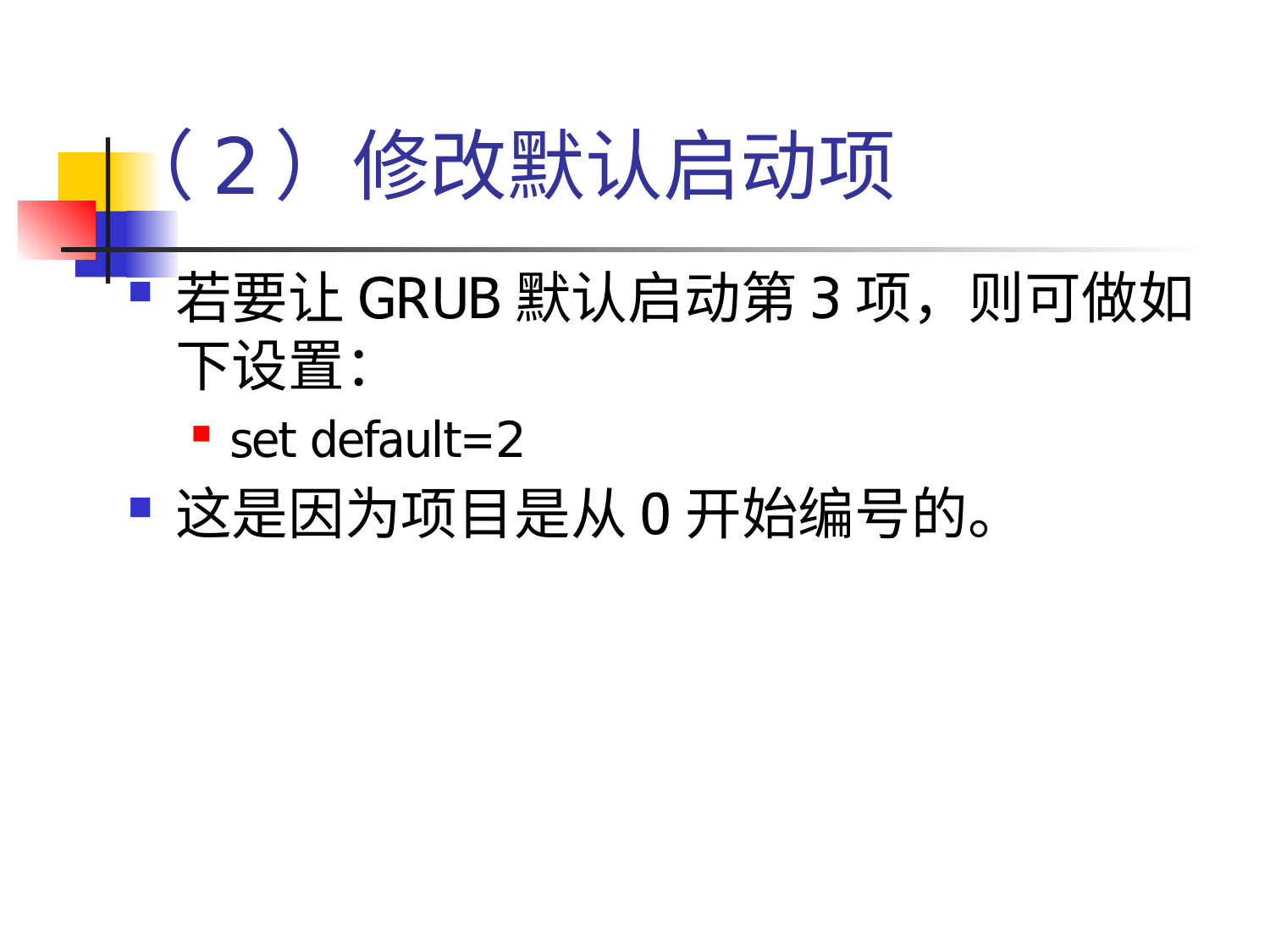

# （2）修改默认启动项
若要让GRUB默认启动第3项，则可做如下设置：
set default=2
这是因为项目是从0开始编号的。